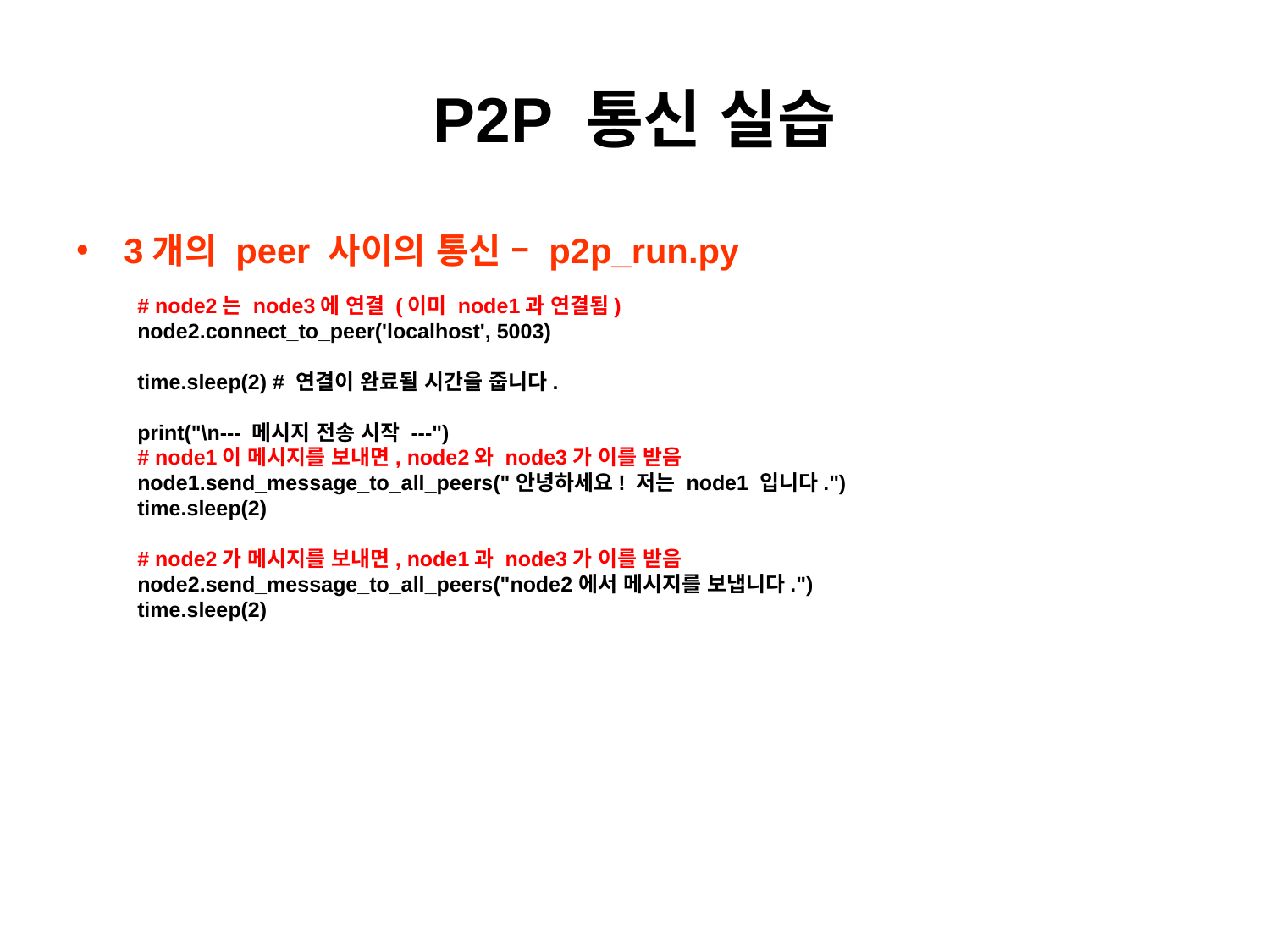

# P2P 통신 실습
3개의 peer 사이의 통신 – p2p_run.py
# node2는 node3에 연결 (이미 node1과 연결됨)
node2.connect_to_peer('localhost', 5003)

time.sleep(2) # 연결이 완료될 시간을 줍니다.

print("\n--- 메시지 전송 시작 ---")
# node1이 메시지를 보내면, node2와 node3가 이를 받음
node1.send_message_to_all_peers("안녕하세요! 저는 node1 입니다.")
time.sleep(2)

# node2가 메시지를 보내면, node1과 node3가 이를 받음
node2.send_message_to_all_peers("node2에서 메시지를 보냅니다.")
time.sleep(2)